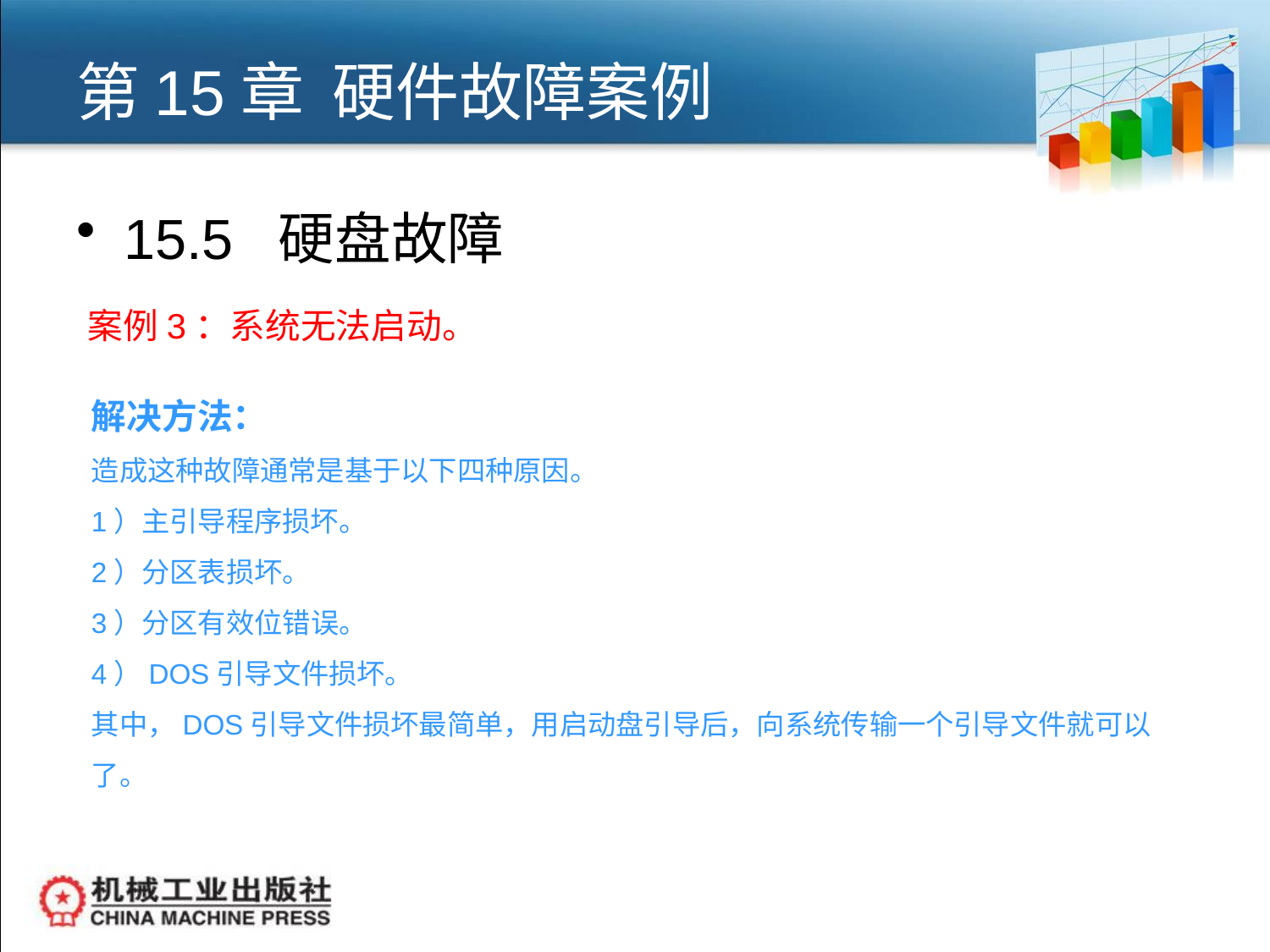

# 第15章  硬件故障案例
15.5  硬盘故障
案例3：系统无法启动。
解决方法：
造成这种故障通常是基于以下四种原因。
1）主引导程序损坏。
2）分区表损坏。
3）分区有效位错误。
4）DOS引导文件损坏。
其中，DOS引导文件损坏最简单，用启动盘引导后，向系统传输一个引导文件就可以了。